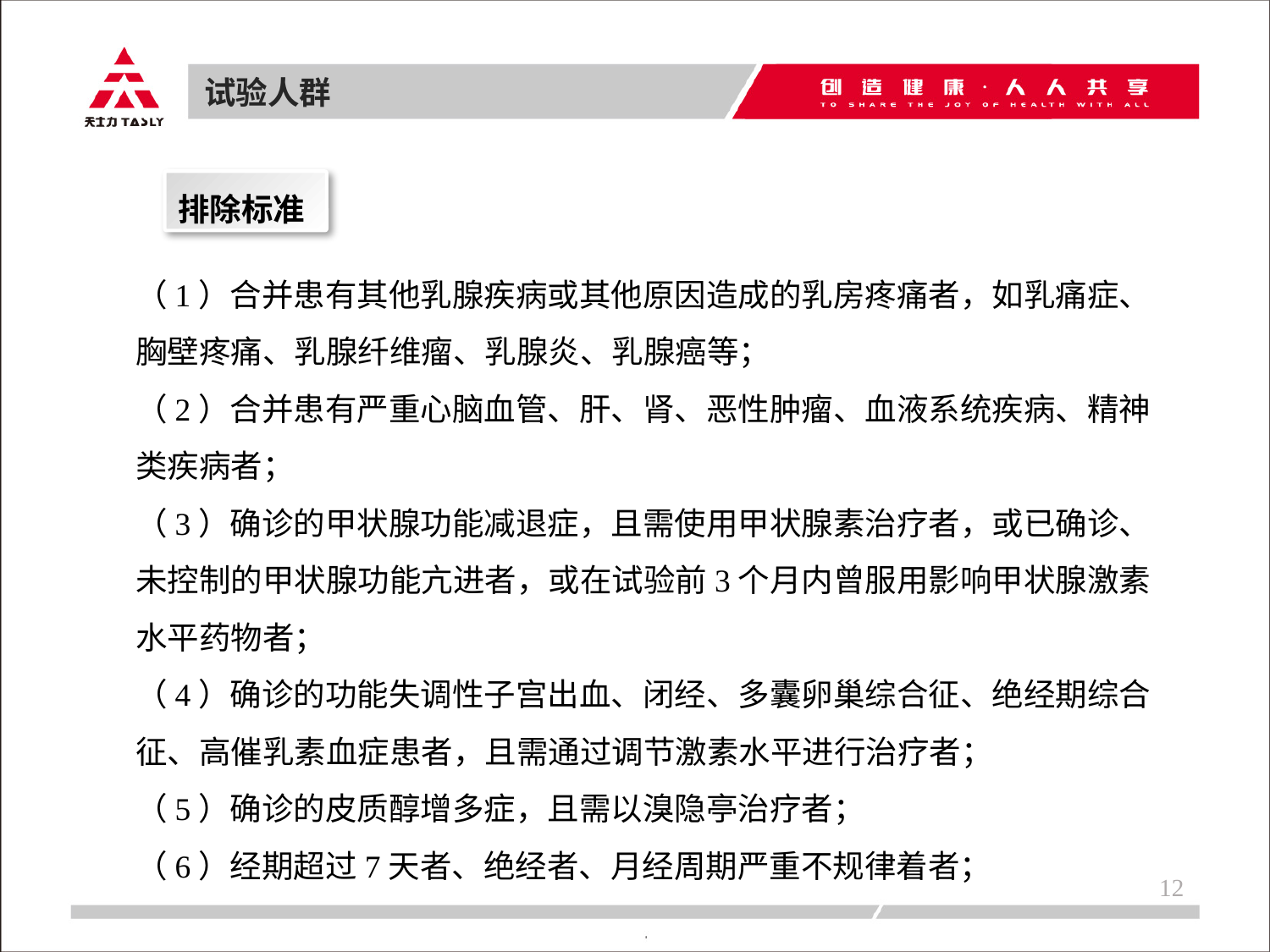

试验人群
排除标准
（1）合并患有其他乳腺疾病或其他原因造成的乳房疼痛者，如乳痛症、胸壁疼痛、乳腺纤维瘤、乳腺炎、乳腺癌等；
（2）合并患有严重心脑血管、肝、肾、恶性肿瘤、血液系统疾病、精神类疾病者；
（3）确诊的甲状腺功能减退症，且需使用甲状腺素治疗者，或已确诊、未控制的甲状腺功能亢进者，或在试验前3个月内曾服用影响甲状腺激素水平药物者；
（4）确诊的功能失调性子宫出血、闭经、多囊卵巢综合征、绝经期综合征、高催乳素血症患者，且需通过调节激素水平进行治疗者；
（5）确诊的皮质醇增多症，且需以溴隐亭治疗者；
（6）经期超过7天者、绝经者、月经周期严重不规律着者；
12